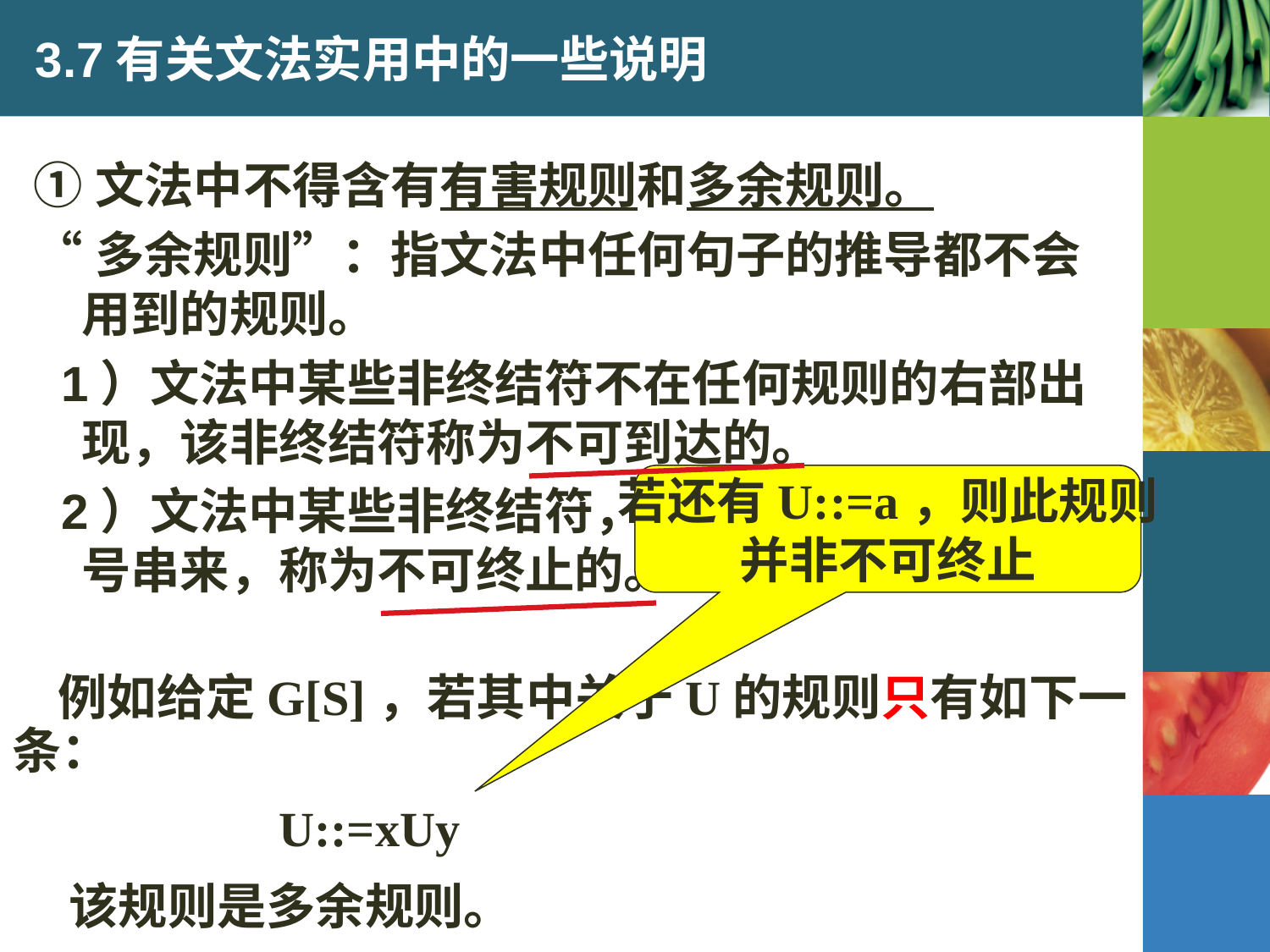

# 3.7有关文法实用中的一些说明
①文法中不得含有有害规则和多余规则。
“多余规则”：指文法中任何句子的推导都不会用到的规则。
  1）文法中某些非终结符不在任何规则的右部出现，该非终结符称为不可到达的。
  2）文法中某些非终结符，由它不能推出终结符号串来，称为不可终止的。

若还有U::=a，则此规则
并非不可终止

   例如给定G[S]，若其中关于U的规则只有如下一条：
	        	 U::=xUy
    该规则是多余规则。